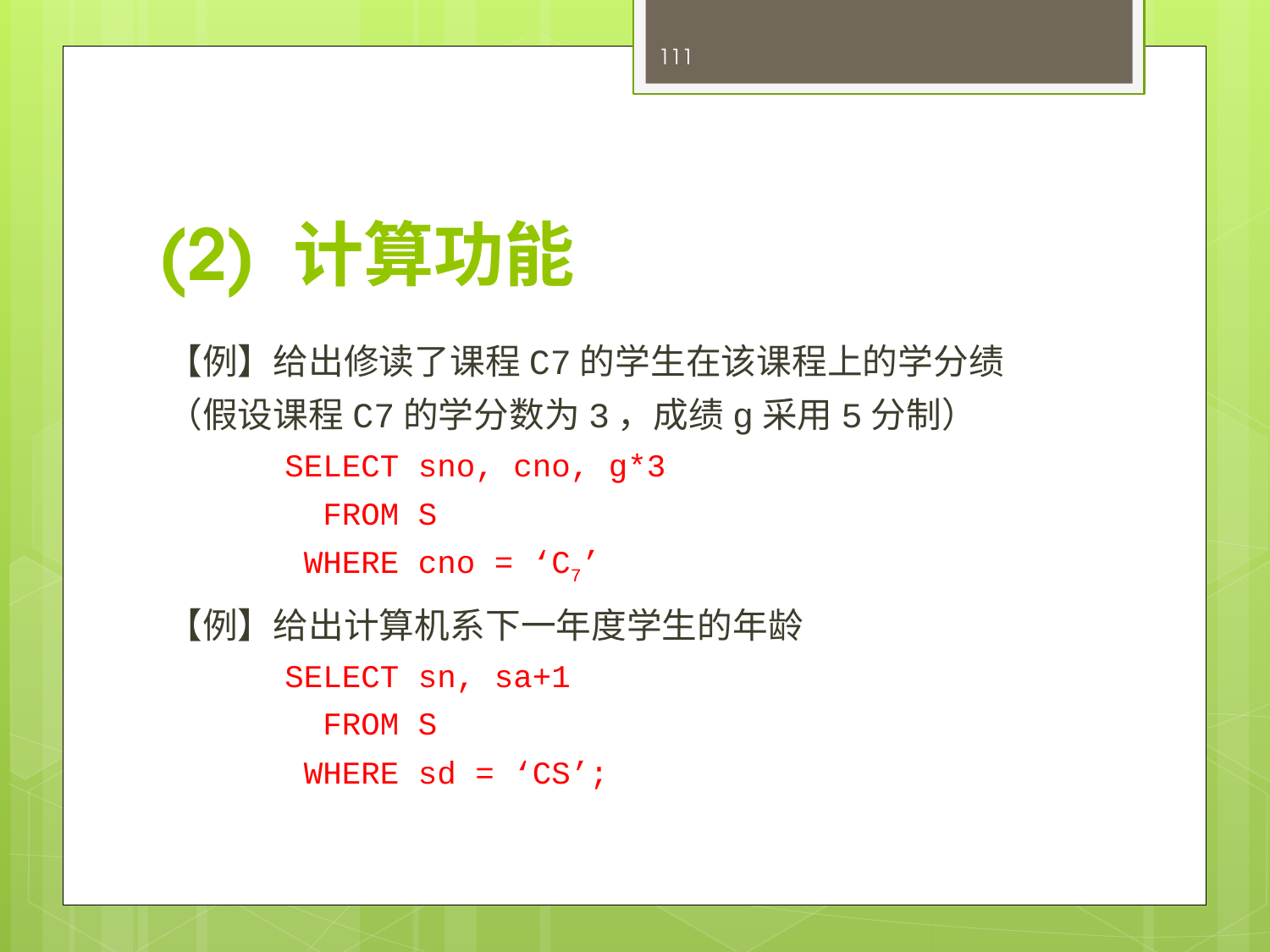

111
# (2) 计算功能
【例】给出修读了课程C7的学生在该课程上的学分绩（假设课程C7的学分数为3，成绩g采用5分制）
SELECT sno, cno, g*3
  FROM S
 WHERE cno = ‘C7’
【例】给出计算机系下一年度学生的年龄
SELECT sn, sa+1
  FROM S
 WHERE sd = ‘CS’;